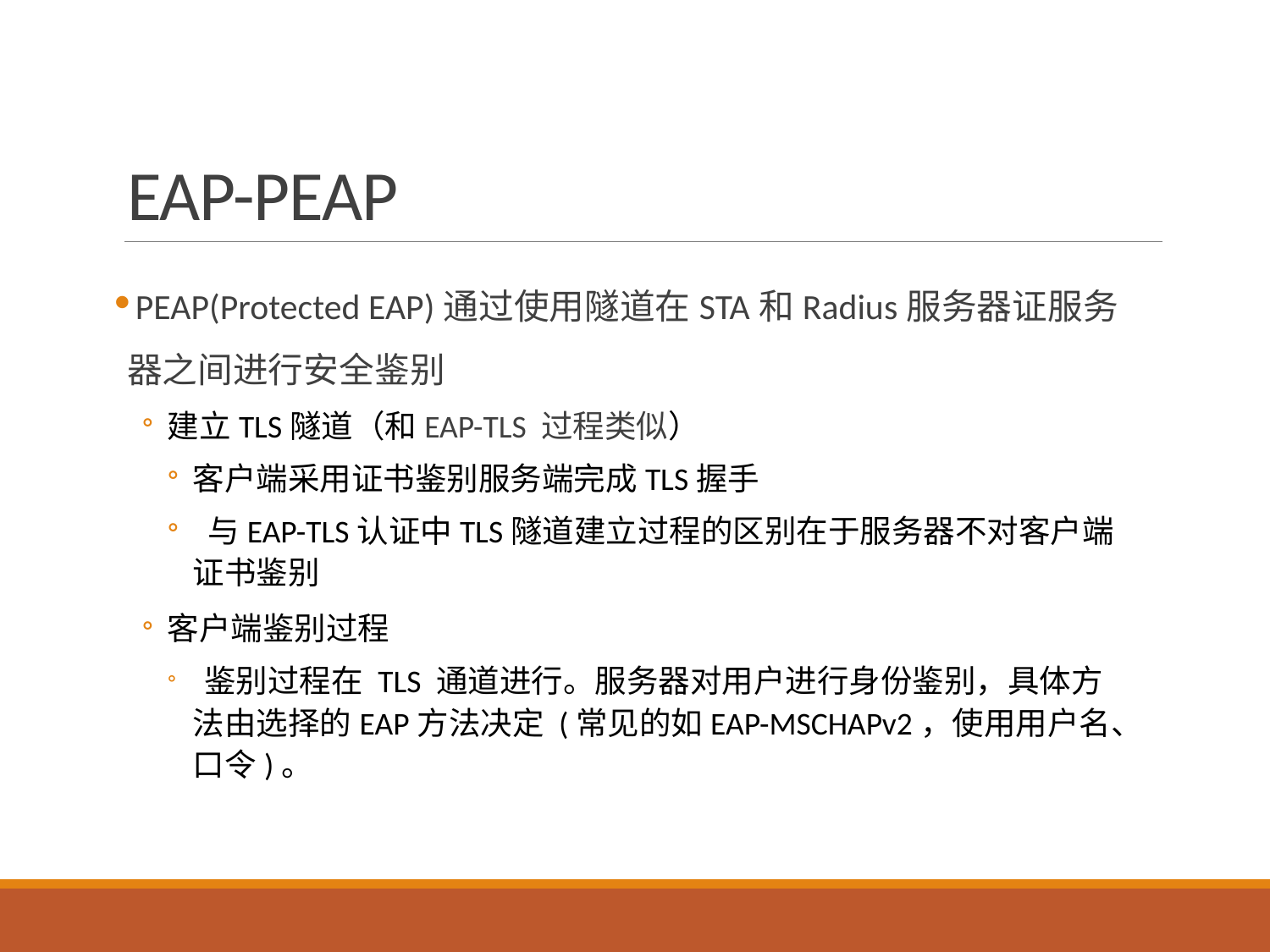

# EAP-PEAP
PEAP(Protected EAP)通过使用隧道在STA和Radius服务器证服务器之间进行安全鉴别
建立TLS隧道（和EAP-TLS 过程类似）
客户端采用证书鉴别服务端完成TLS握手
 与EAP-TLS认证中TLS隧道建立过程的区别在于服务器不对客户端证书鉴别
客户端鉴别过程
 鉴别过程在 TLS 通道进行。服务器对用户进行身份鉴别，具体方法由选择的EAP方法决定 (常见的如EAP-MSCHAPv2，使用用户名、口令)。

25